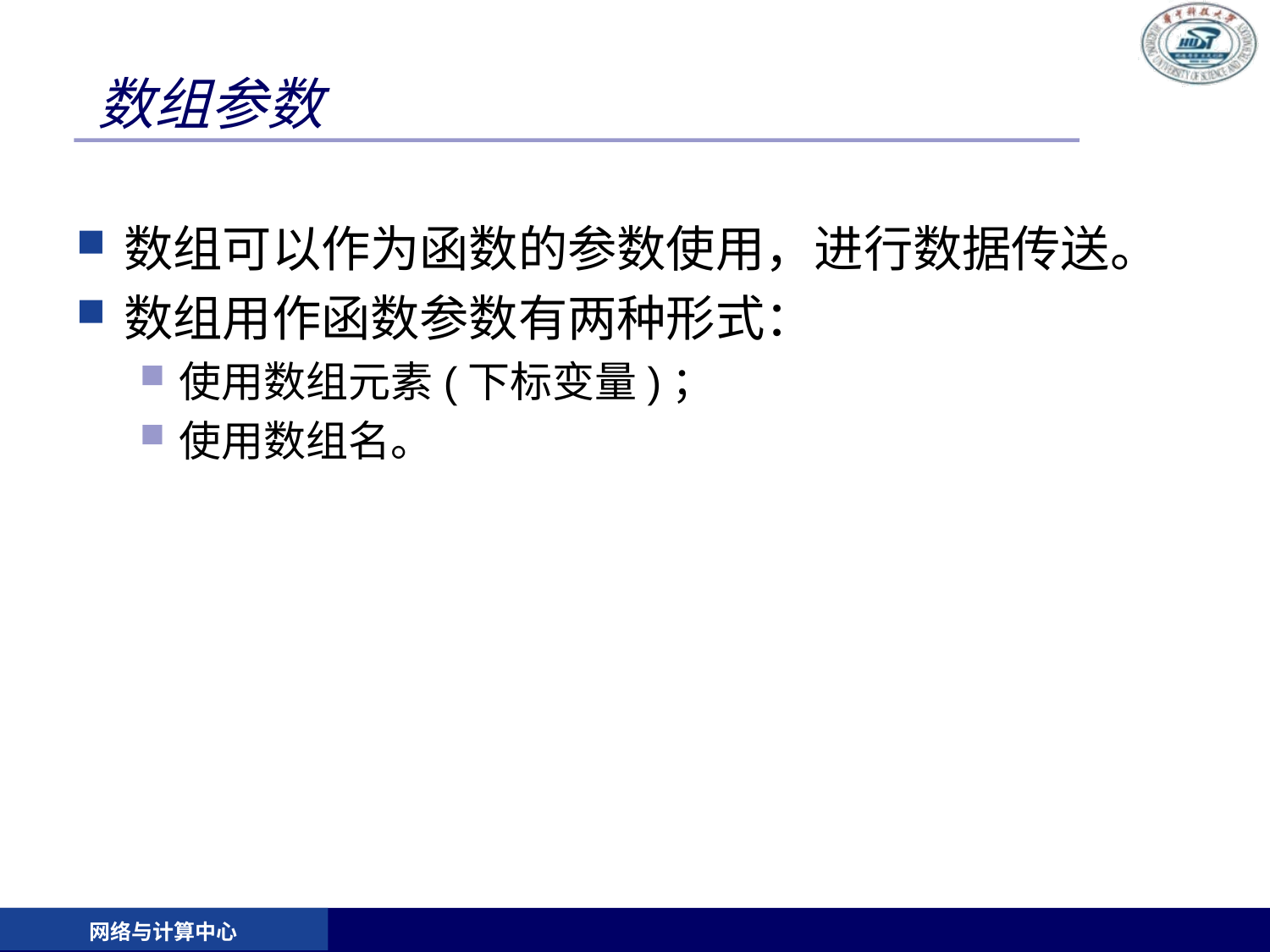

# 数组参数
数组可以作为函数的参数使用，进行数据传送。
数组用作函数参数有两种形式：
使用数组元素(下标变量)；
使用数组名。
网络与计算中心